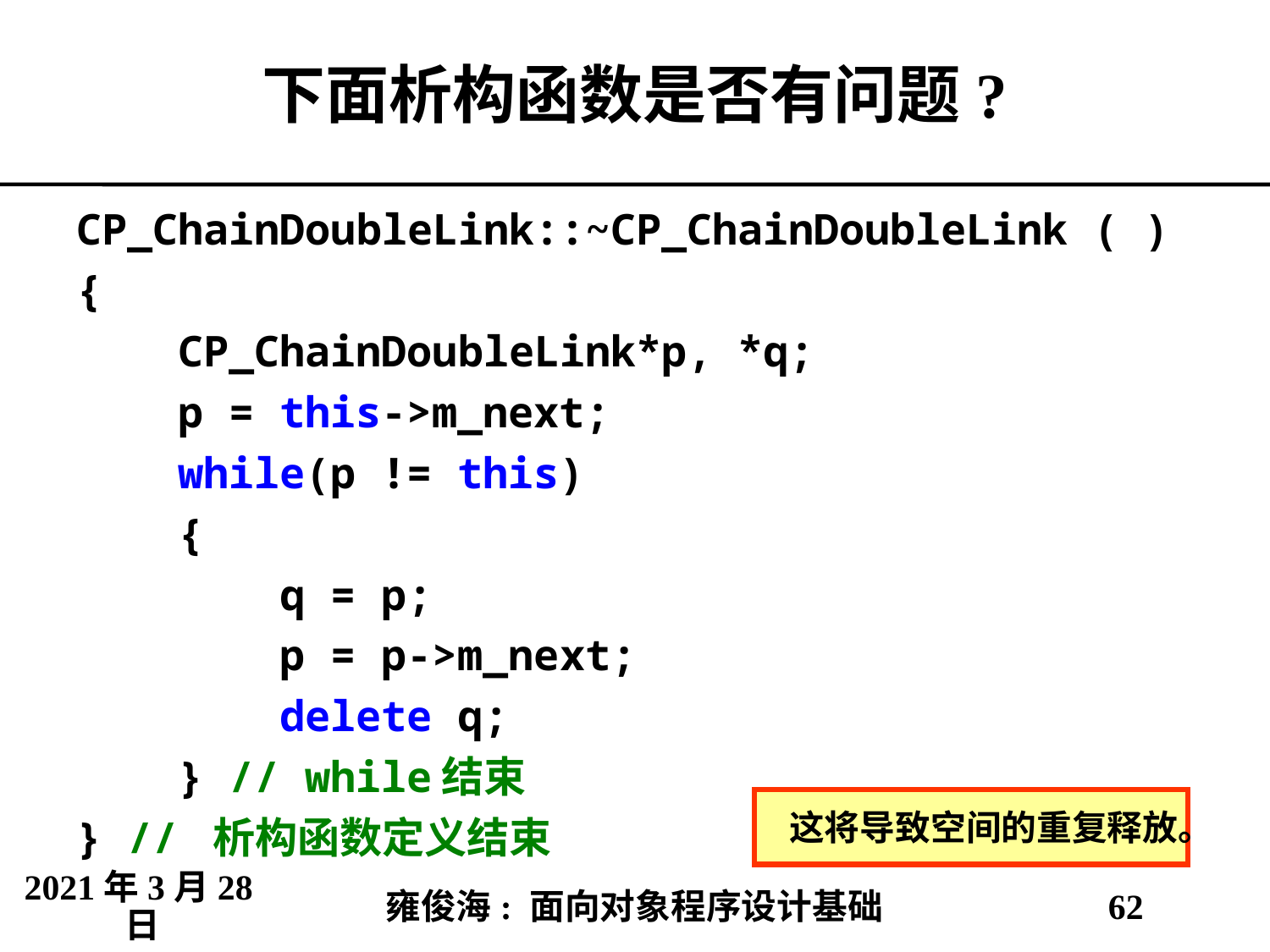

# 下面析构函数是否有问题?

CP_ChainDoubleLink::~CP_ChainDoubleLink ( )
{
    CP_ChainDoubleLink*p, *q;
    p = this->m_next;
    while(p != this)
    {
        q = p;
        p = p->m_next;
        delete q;
    } // while结束
} // 析构函数定义结束
这将导致空间的重复释放。
2021年3月28日
雍俊海: 面向对象程序设计基础
62